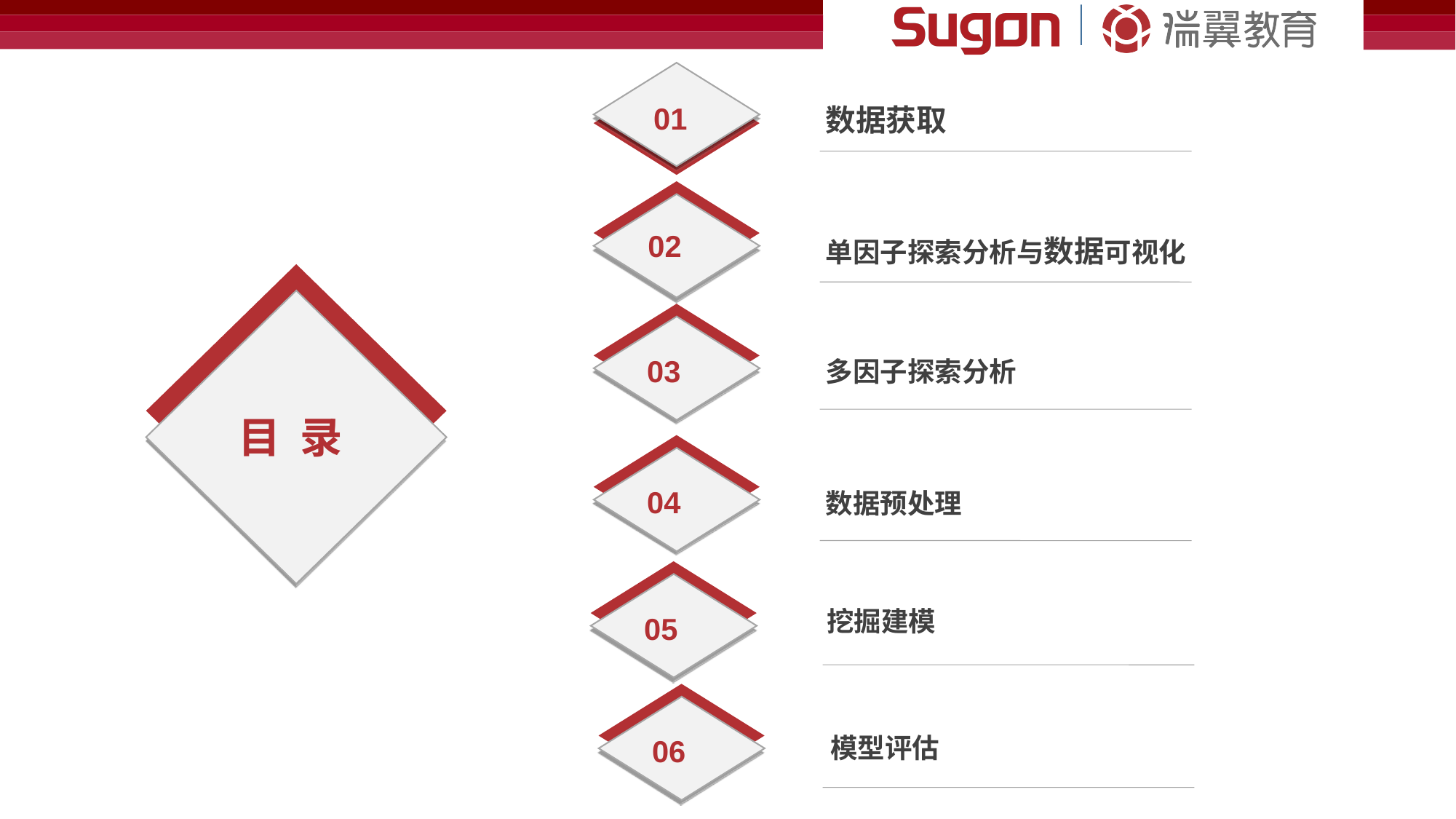

01
数据获取

02
单因子探索分析与数据可视化

03
多因子探索分析

04
数据预处理

05
挖掘建模

06
模型评估

目  录